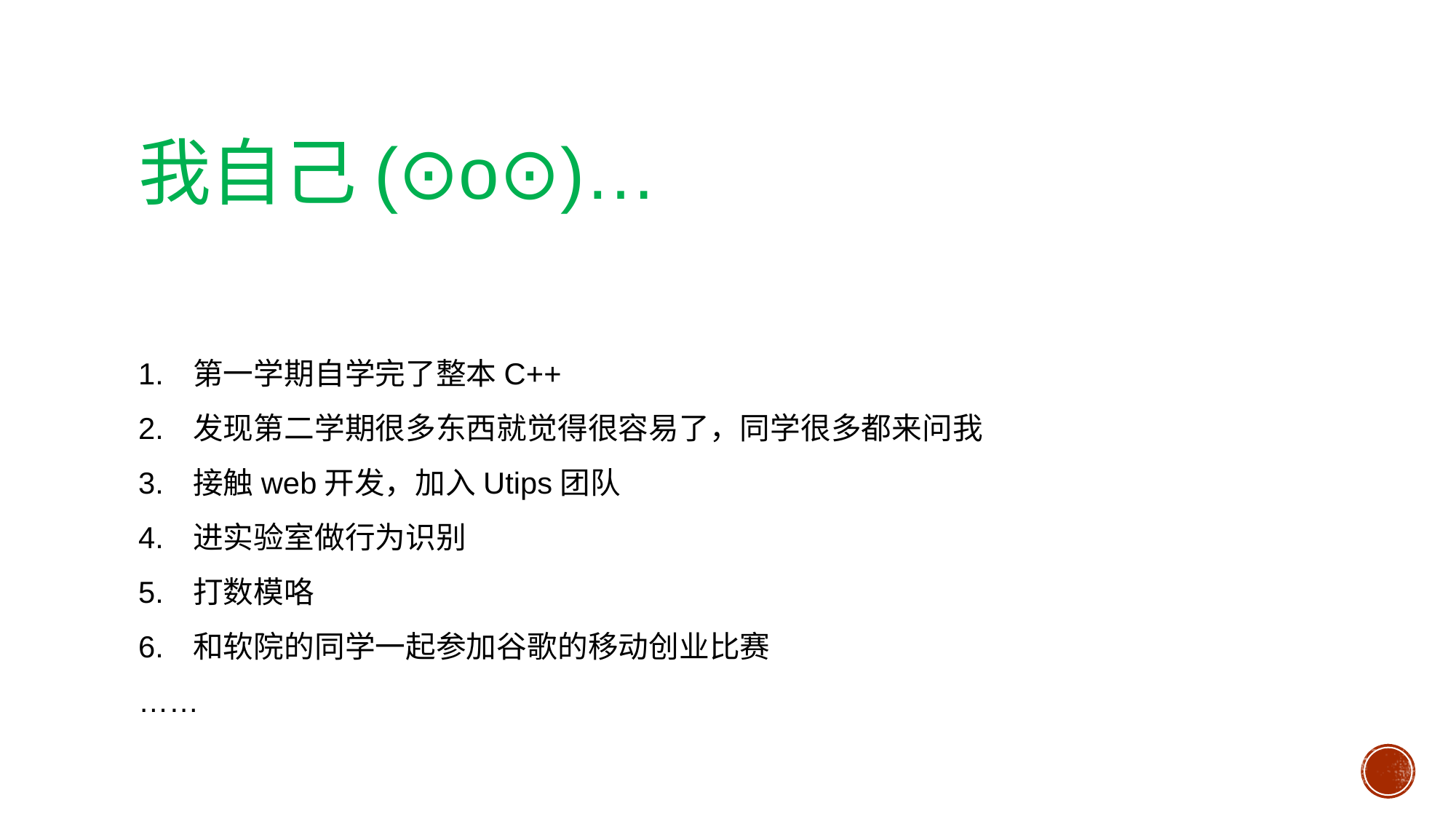

我自己(⊙o⊙)…
第一学期自学完了整本C++
发现第二学期很多东西就觉得很容易了，同学很多都来问我
接触web开发，加入Utips团队
进实验室做行为识别
打数模咯
和软院的同学一起参加谷歌的移动创业比赛
……